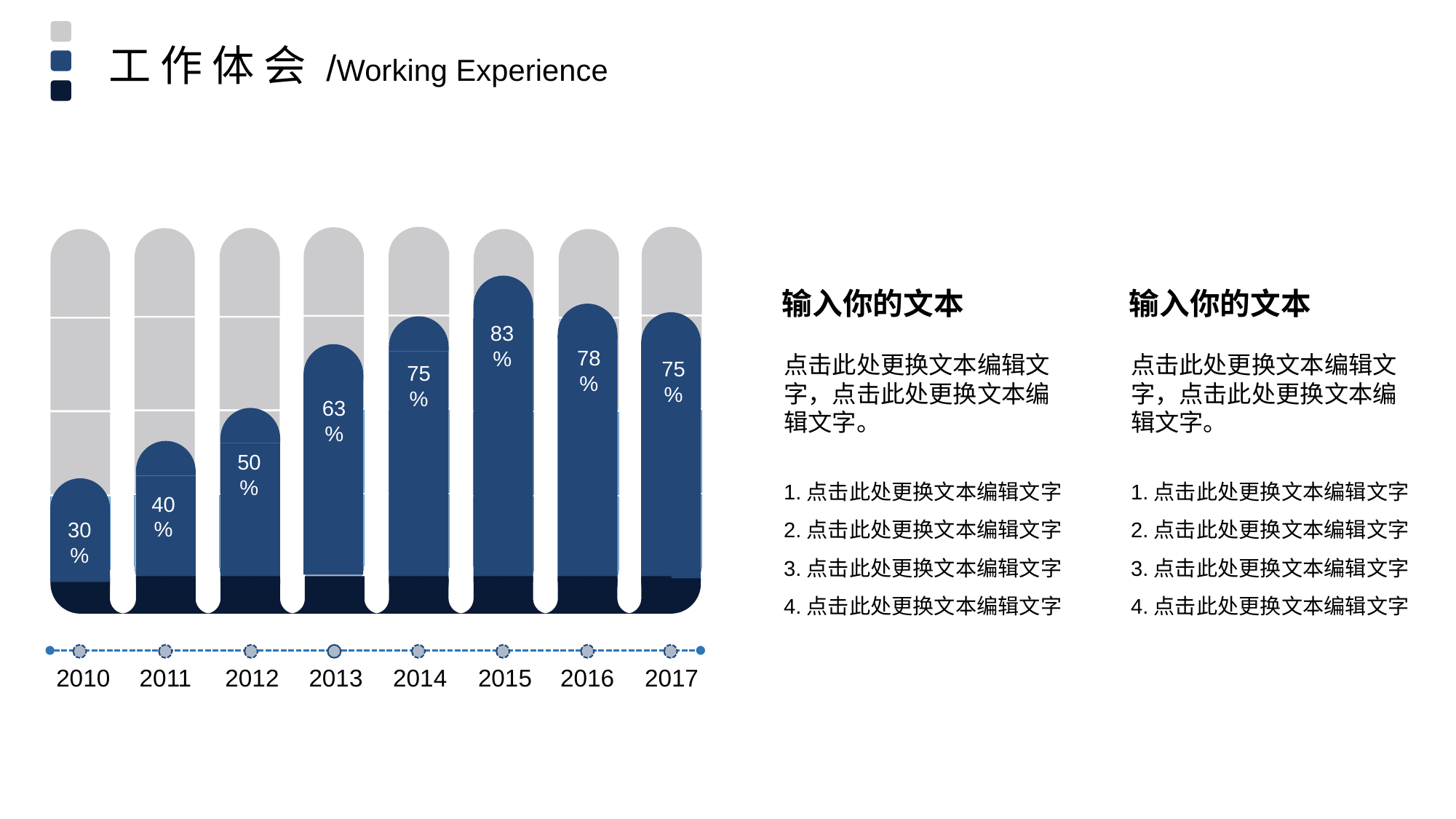

工 作 体 会 /Working Experience

83 %

78 %

75%
75 %
63 %

50%

40 %
30 %

2010
2011
2013
2014
2015
2016
2017
2012
输入你的文本
输入你的文本
点击此处更换文本编辑文字，点击此处更换文本编辑文字。
点击此处更换文本编辑文字，点击此处更换文本编辑文字。
1.点击此处更换文本编辑文字
2.点击此处更换文本编辑文字
3.点击此处更换文本编辑文字
4.点击此处更换文本编辑文字
1.点击此处更换文本编辑文字
2.点击此处更换文本编辑文字
3.点击此处更换文本编辑文字
4.点击此处更换文本编辑文字